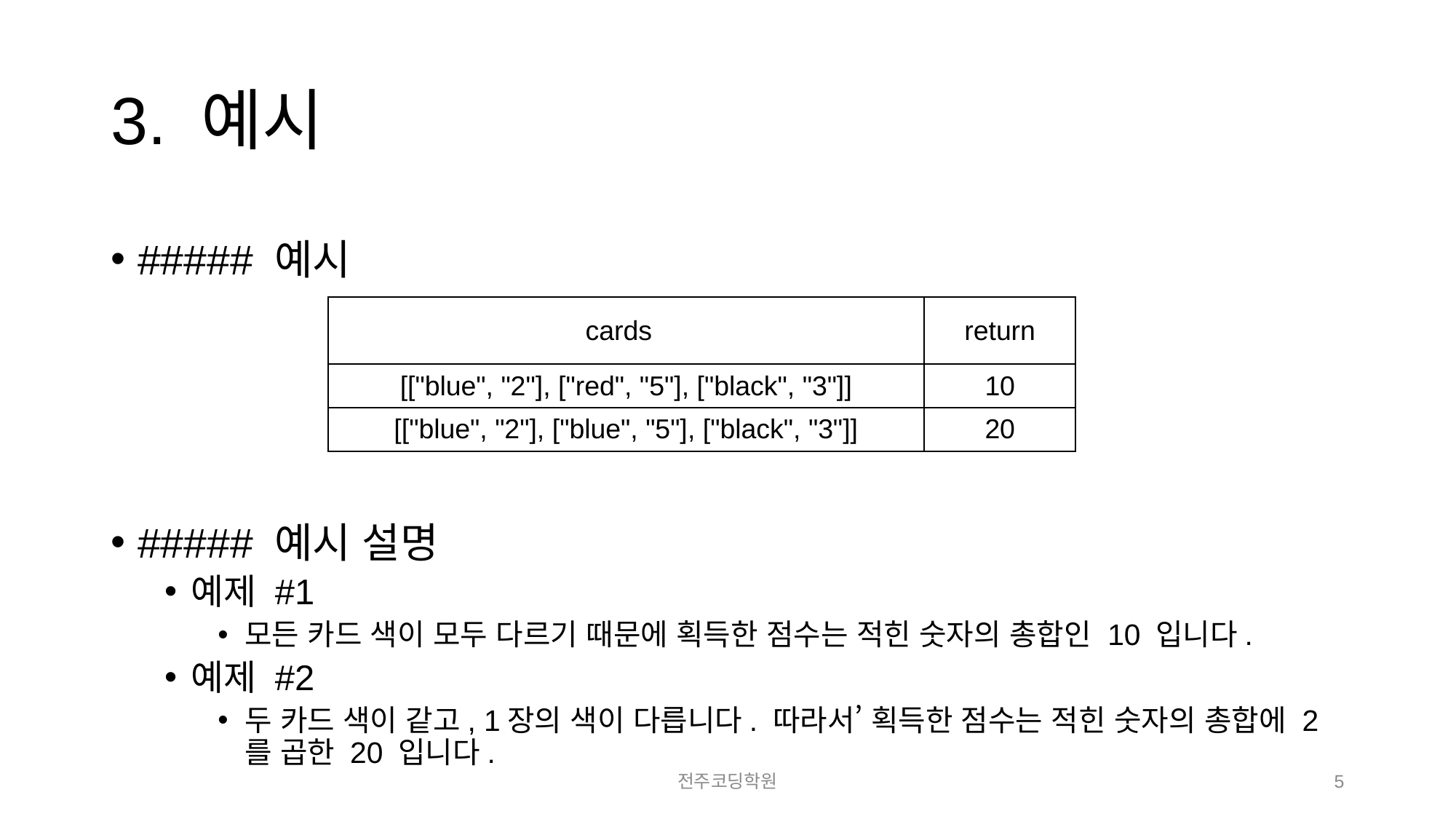

# 3. 예시
##### 예시

##### 예시 설명
예제 #1
모든 카드 색이 모두 다르기 때문에 획득한 점수는 적힌 숫자의 총합인 10 입니다.
예제 #2
두 카드 색이 같고, 1장의 색이 다릅니다. 따라서’ 획득한 점수는 적힌 숫자의 총합에 2를 곱한 20 입니다.

| cards | return |
| --- | --- |
| [["blue", "2"], ["red", "5"], ["black", "3"]] | 10 |
| [["blue", "2"], ["blue", "5"], ["black", "3"]] | 20 |
전주코딩학원
5